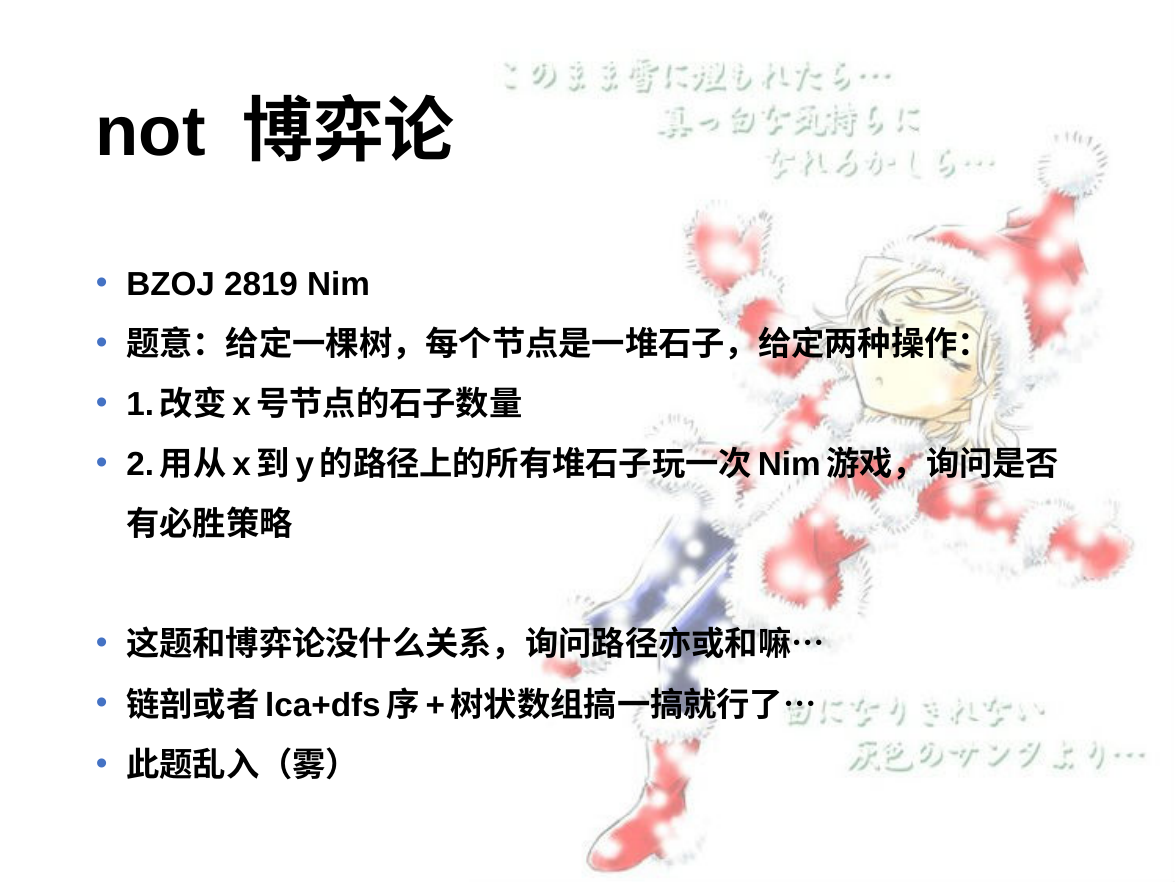

# not 博弈论
BZOJ 2819 Nim
题意：给定一棵树，每个节点是一堆石子，给定两种操作：
1.改变x号节点的石子数量
2.用从x到y的路径上的所有堆石子玩一次Nim游戏，询问是否有必胜策略

这题和博弈论没什么关系，询问路径亦或和嘛…
链剖或者lca+dfs序+树状数组搞一搞就行了…
此题乱入（雾）